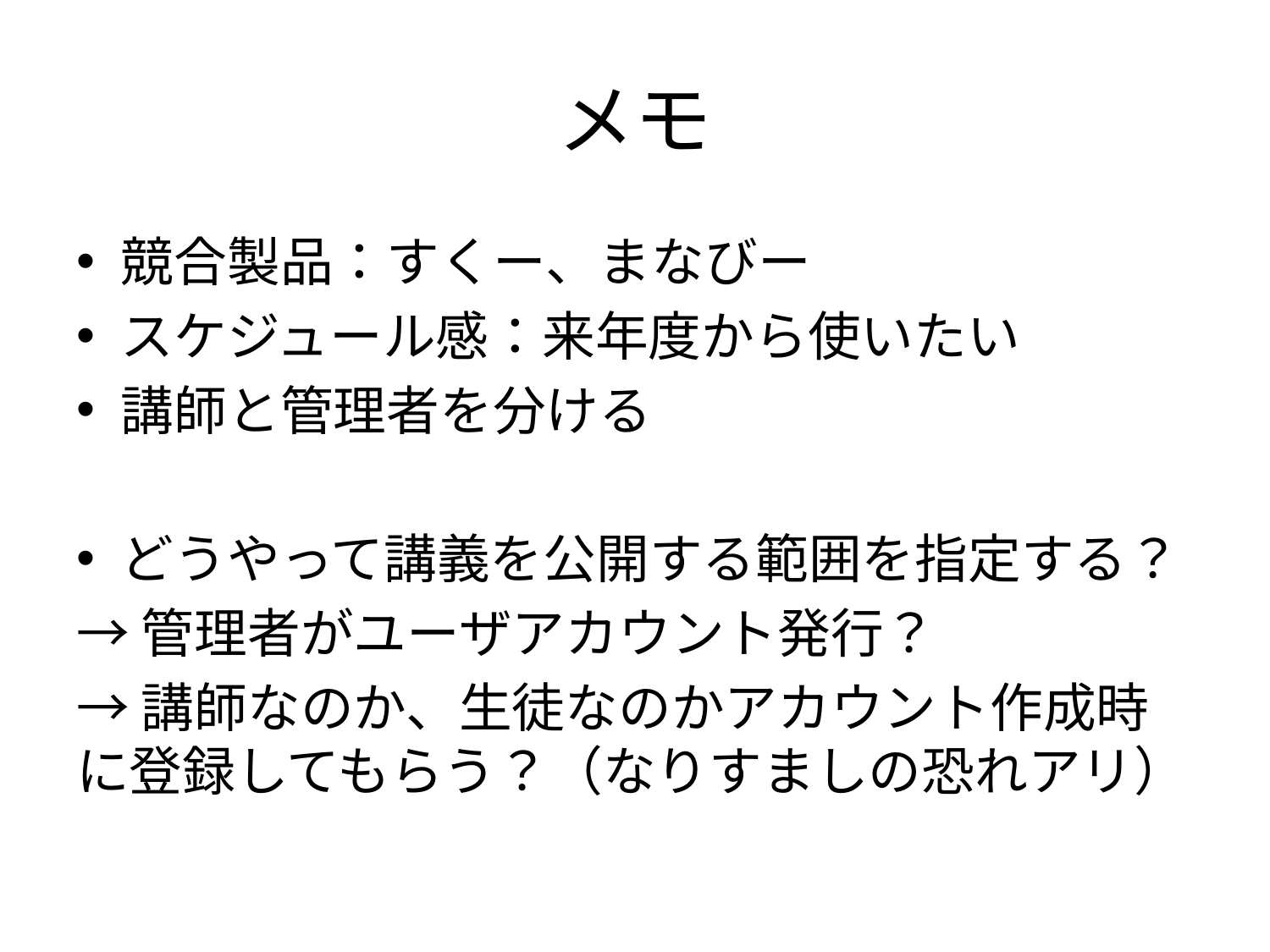

# メモ
競合製品：すくー、まなびー
スケジュール感：来年度から使いたい
講師と管理者を分ける

どうやって講義を公開する範囲を指定する？
→管理者がユーザアカウント発行？
→講師なのか、生徒なのかアカウント作成時に登録してもらう？（なりすましの恐れアリ）